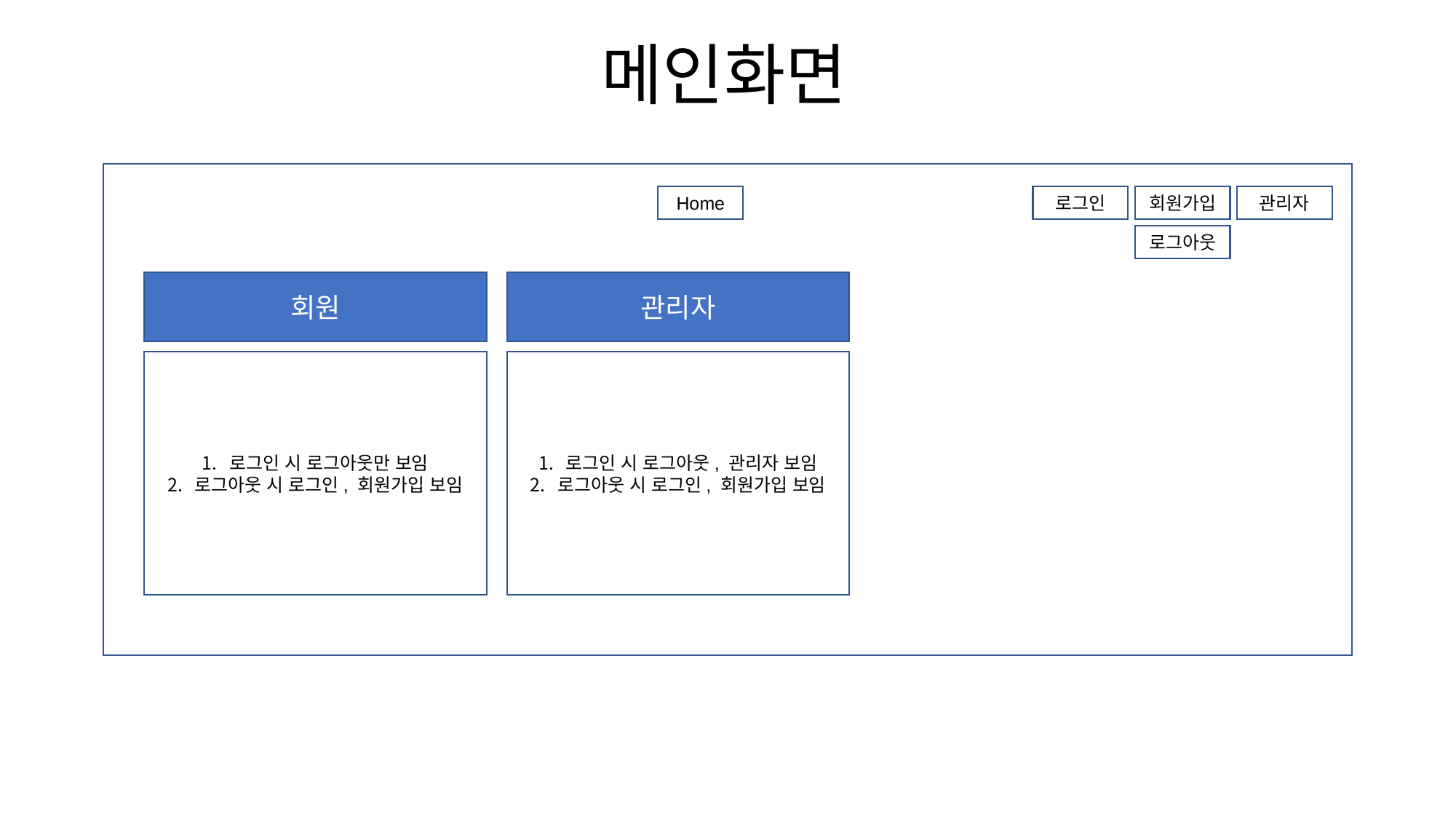

# 메인화면

관리자
회원가입
로그인
Home
로그아웃
회원
관리자
로그인 시 로그아웃만 보임
로그아웃 시 로그인, 회원가입 보임
로그인 시 로그아웃, 관리자 보임
로그아웃 시 로그인, 회원가입 보임